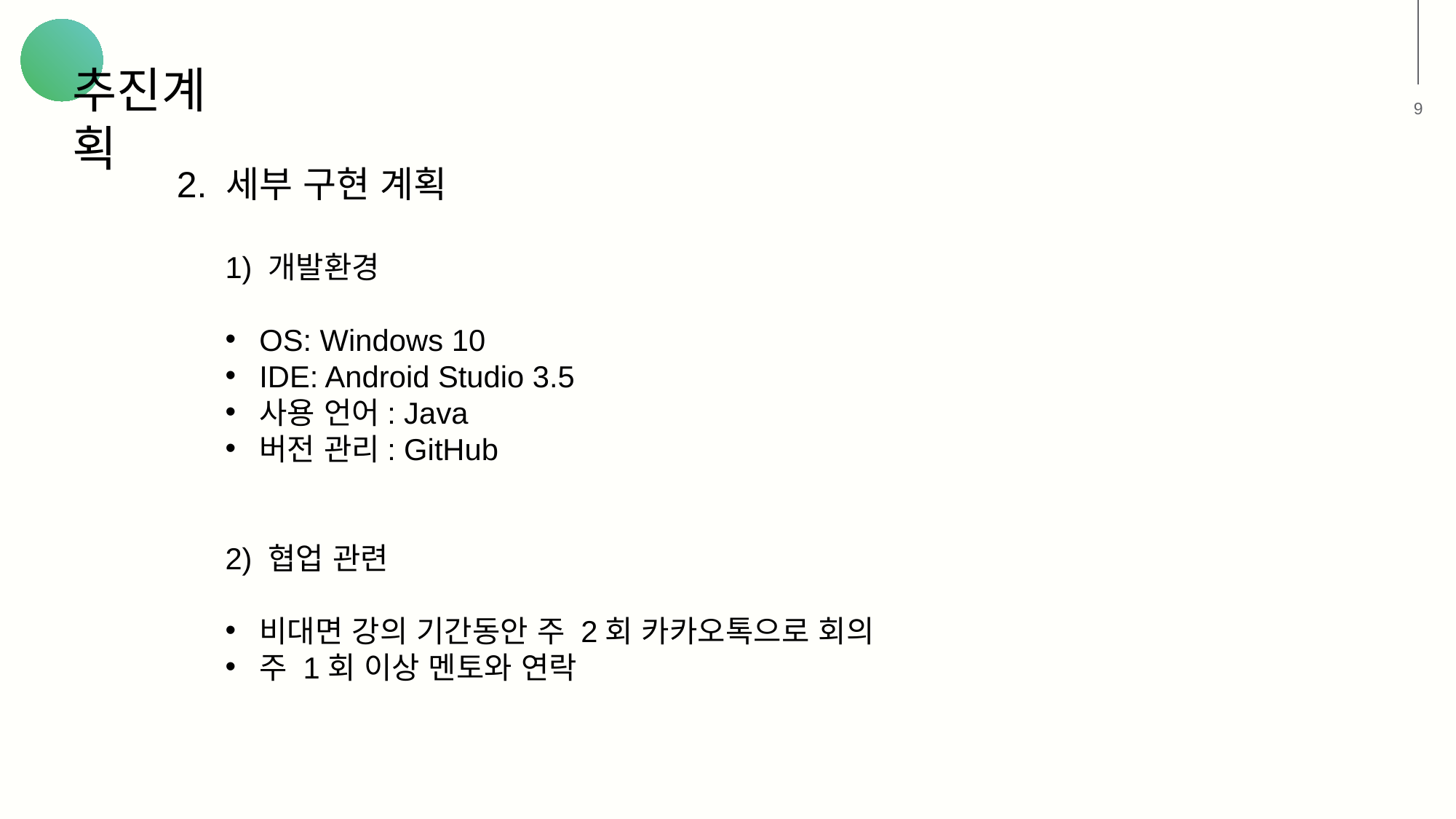

추진계획
9
2. 세부 구현 계획
1) 개발환경

OS: Windows 10
IDE: Android Studio 3.5
사용 언어: Java
버전 관리: GitHub

2) 협업 관련

비대면 강의 기간동안 주 2회 카카오톡으로 회의
주 1회 이상 멘토와 연락